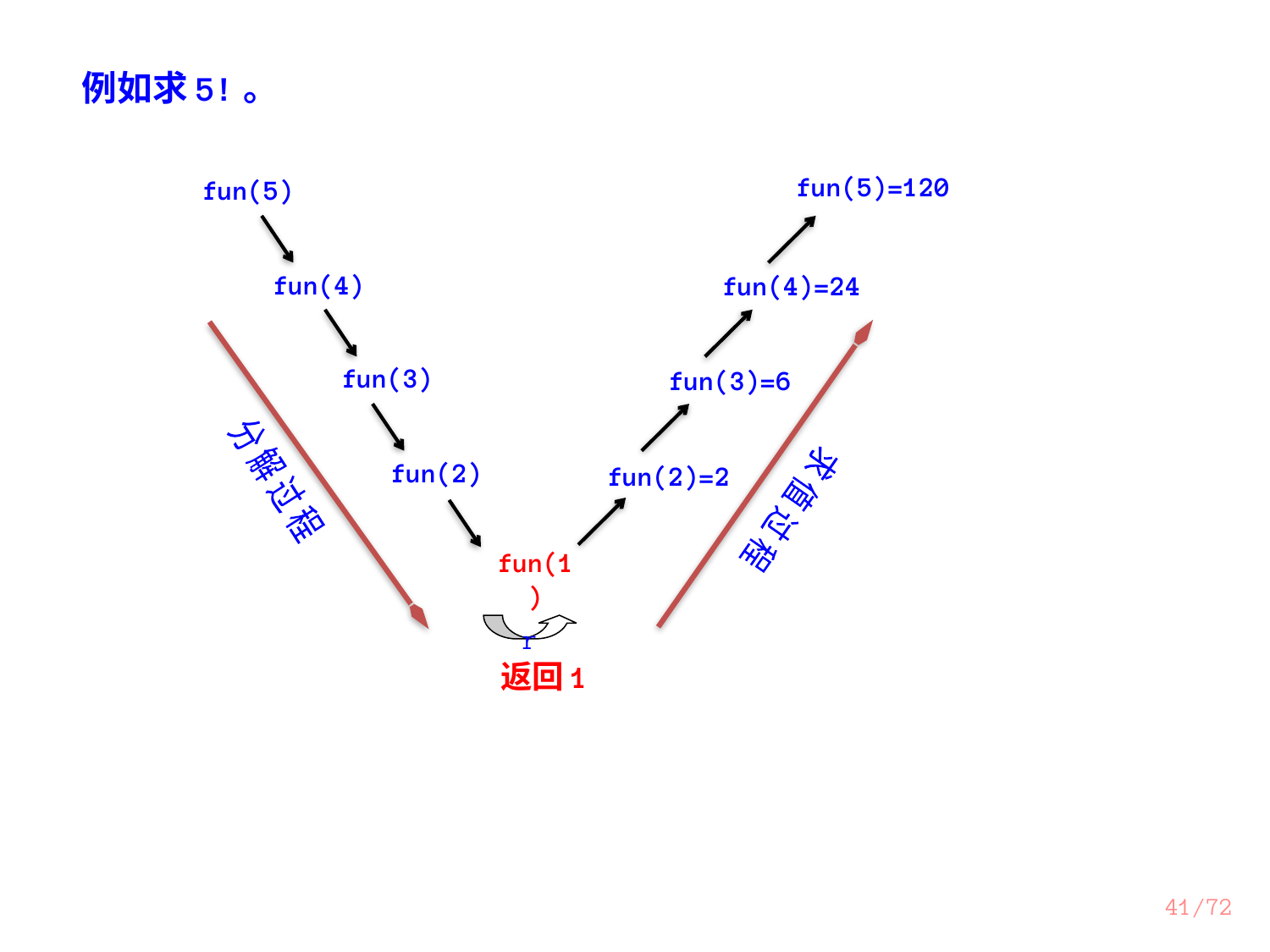

例如求5!。
fun(5)=120
fun(5)

fun(4)
fun(4)=24

fun(3)
fun(3)=6

fun(2)
fun(2)=2
分 解 过 程
求 值 过 程

fun(1)
r
返回1
41/72